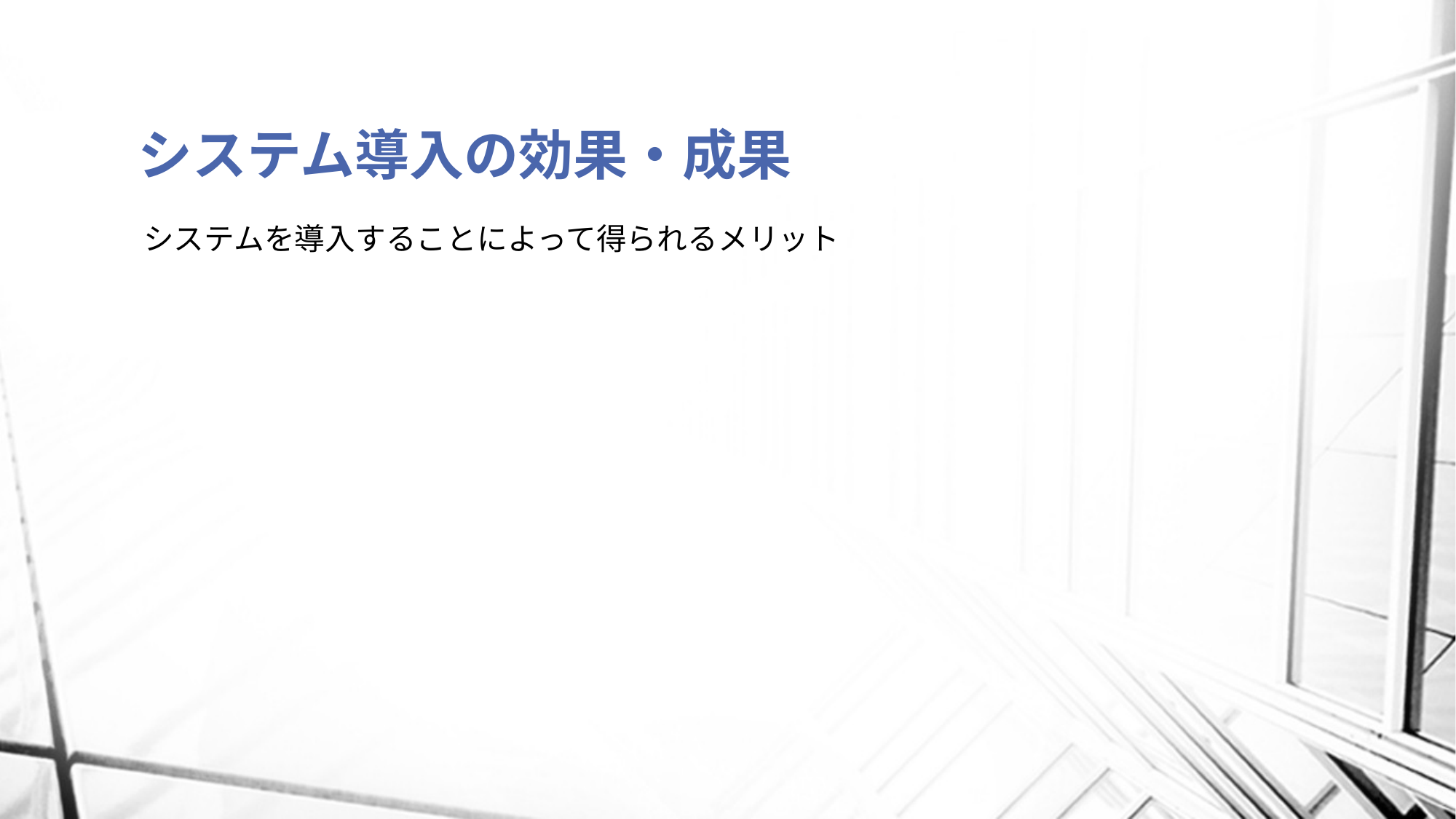

# システム導入の効果・成果
システムを導入することによって得られるメリット